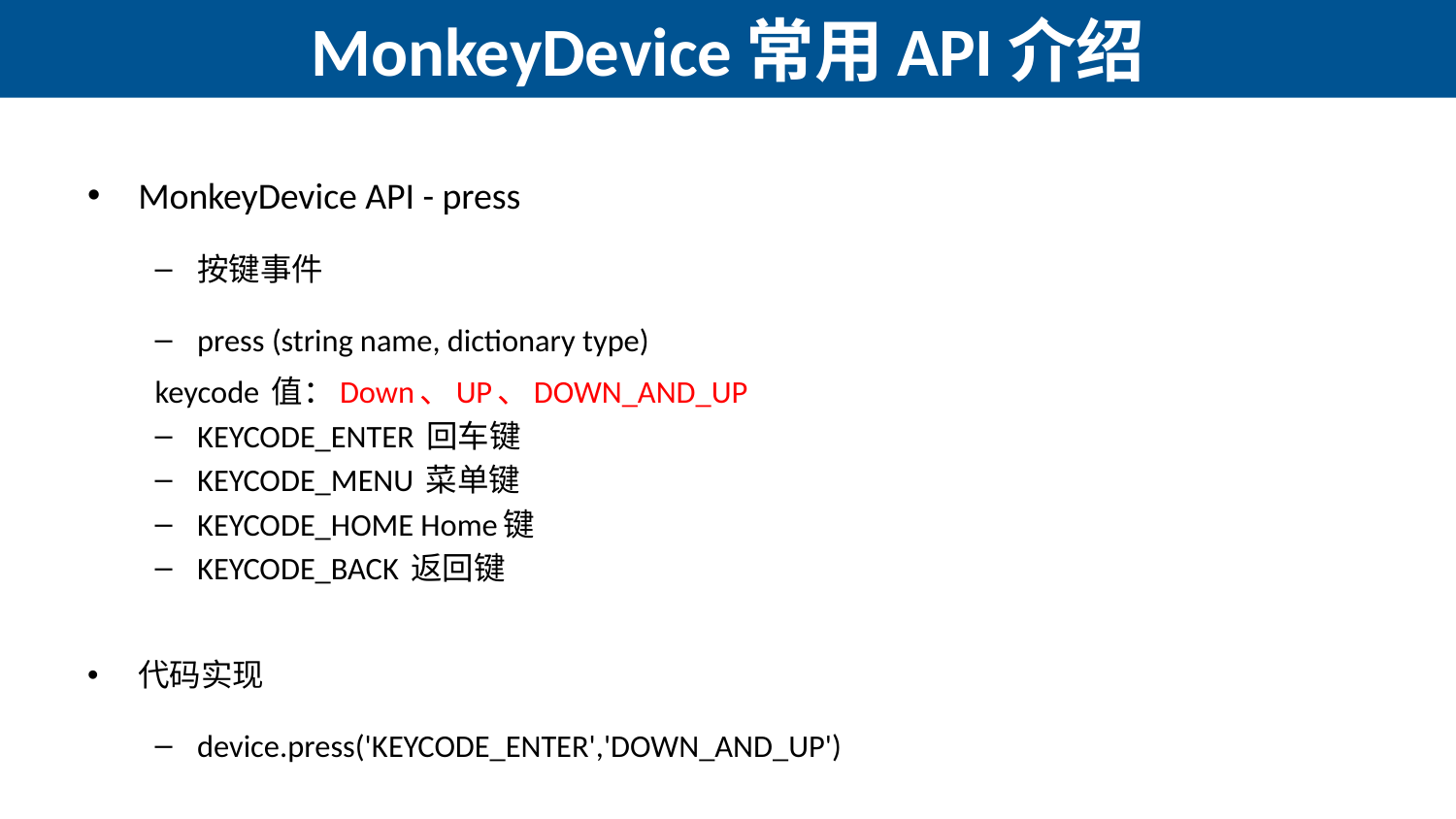

# MonkeyDevice常用API介绍
MonkeyDevice API - press
按键事件
press (string name, dictionary type)
	keycode 值：Down、UP、DOWN_AND_UP
KEYCODE_ENTER 回车键
KEYCODE_MENU 菜单键
KEYCODE_HOME Home键
KEYCODE_BACK 返回键

代码实现
device.press('KEYCODE_ENTER','DOWN_AND_UP')